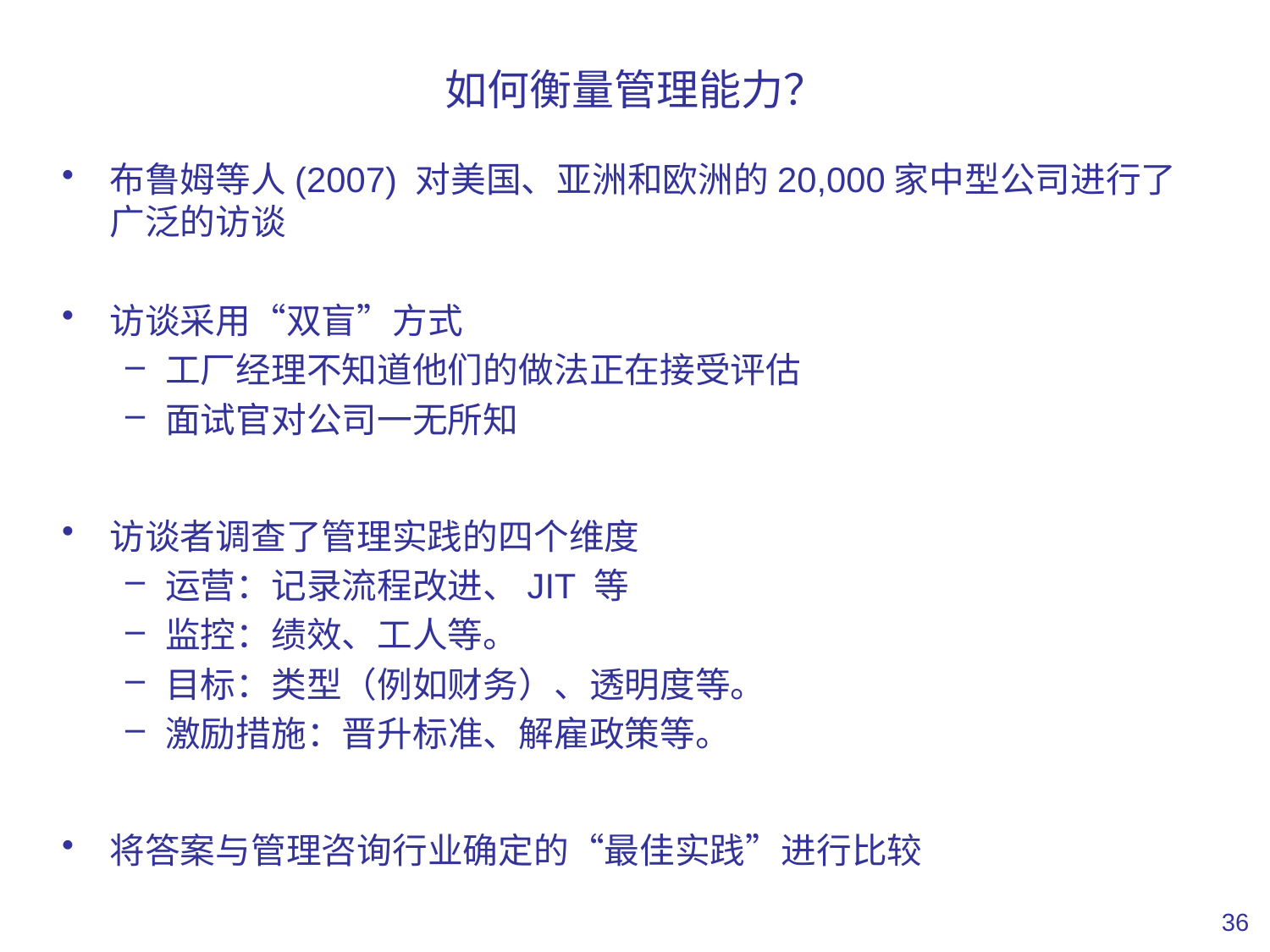

# 如何衡量管理能力？
布鲁姆等人(2007) 对美国、亚洲和欧洲的20,000家中型公司进行了广泛的访谈

访谈采用“双盲”方式
工厂经理不知道他们的做法正在接受评估
面试官对公司一无所知

访谈者调查了管理实践的四个维度
运营：记录流程改进、JIT 等
监控：绩效、工人等。
目标：类型（例如财务）、透明度等。
激励措施：晋升标准、解雇政策等。

将答案与管理咨询行业确定的“最佳实践”进行比较

36